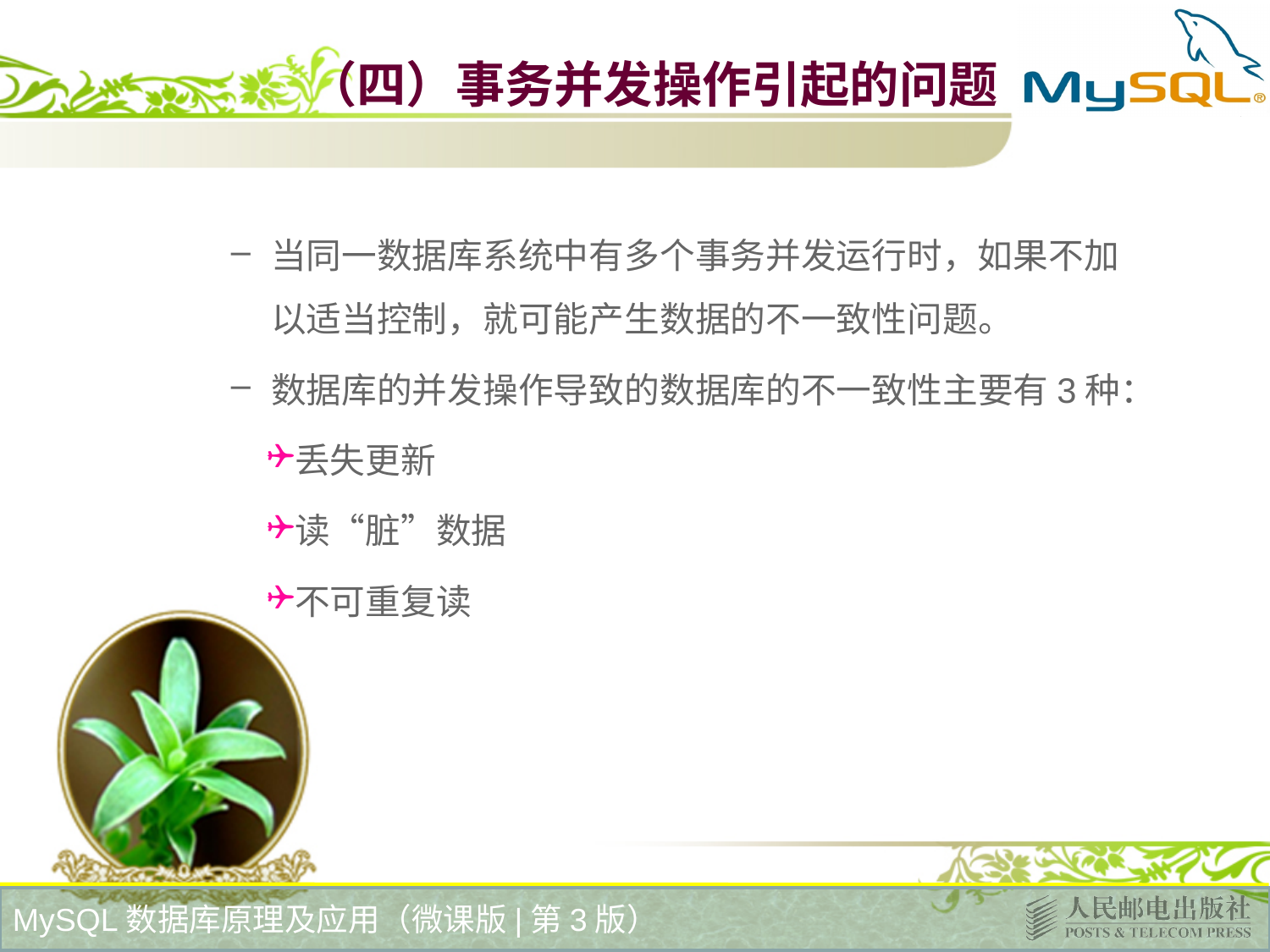

# （四）事务并发操作引起的问题
当同一数据库系统中有多个事务并发运行时，如果不加以适当控制，就可能产生数据的不一致性问题。
数据库的并发操作导致的数据库的不一致性主要有3种：
丢失更新
读“脏”数据
不可重复读